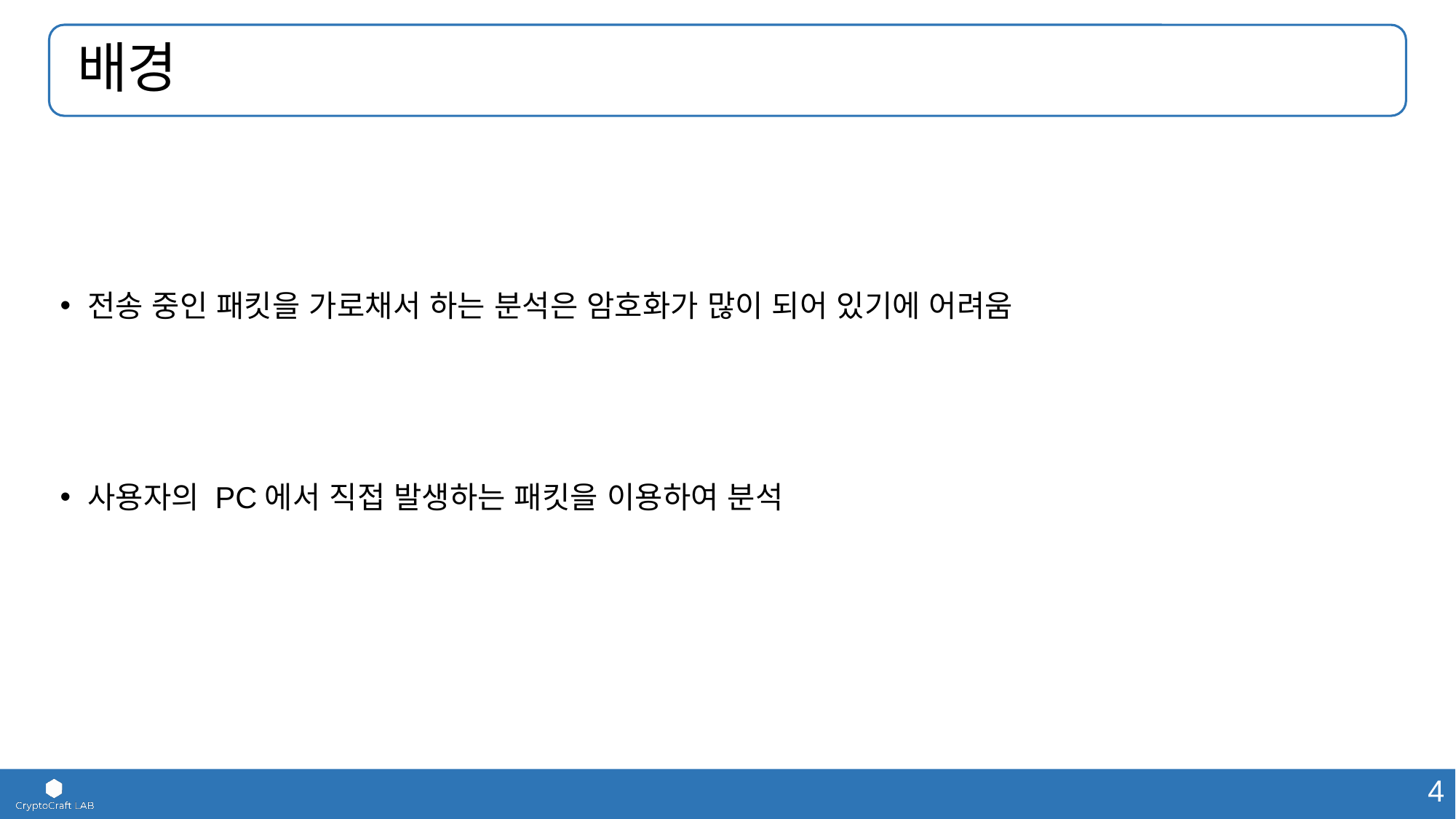

# 배경

전송 중인 패킷을 가로채서 하는 분석은 암호화가 많이 되어 있기에 어려움

사용자의 PC에서 직접 발생하는 패킷을 이용하여 분석